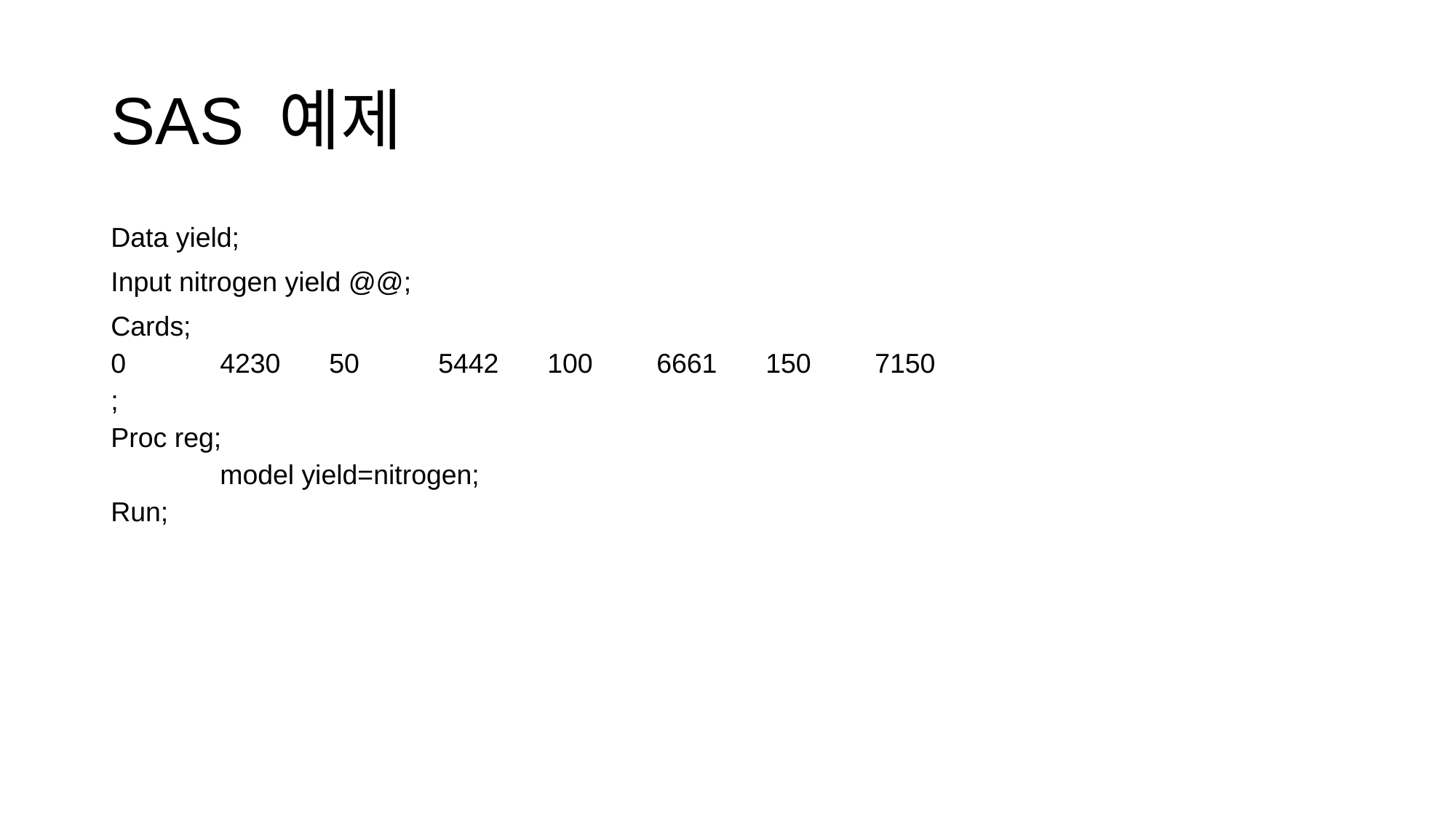

# SAS 예제
Data yield;
Input nitrogen yield @@;
Cards;
0	4230	50	5442	100	6661	150	7150
;
Proc reg;
	model yield=nitrogen;
Run;